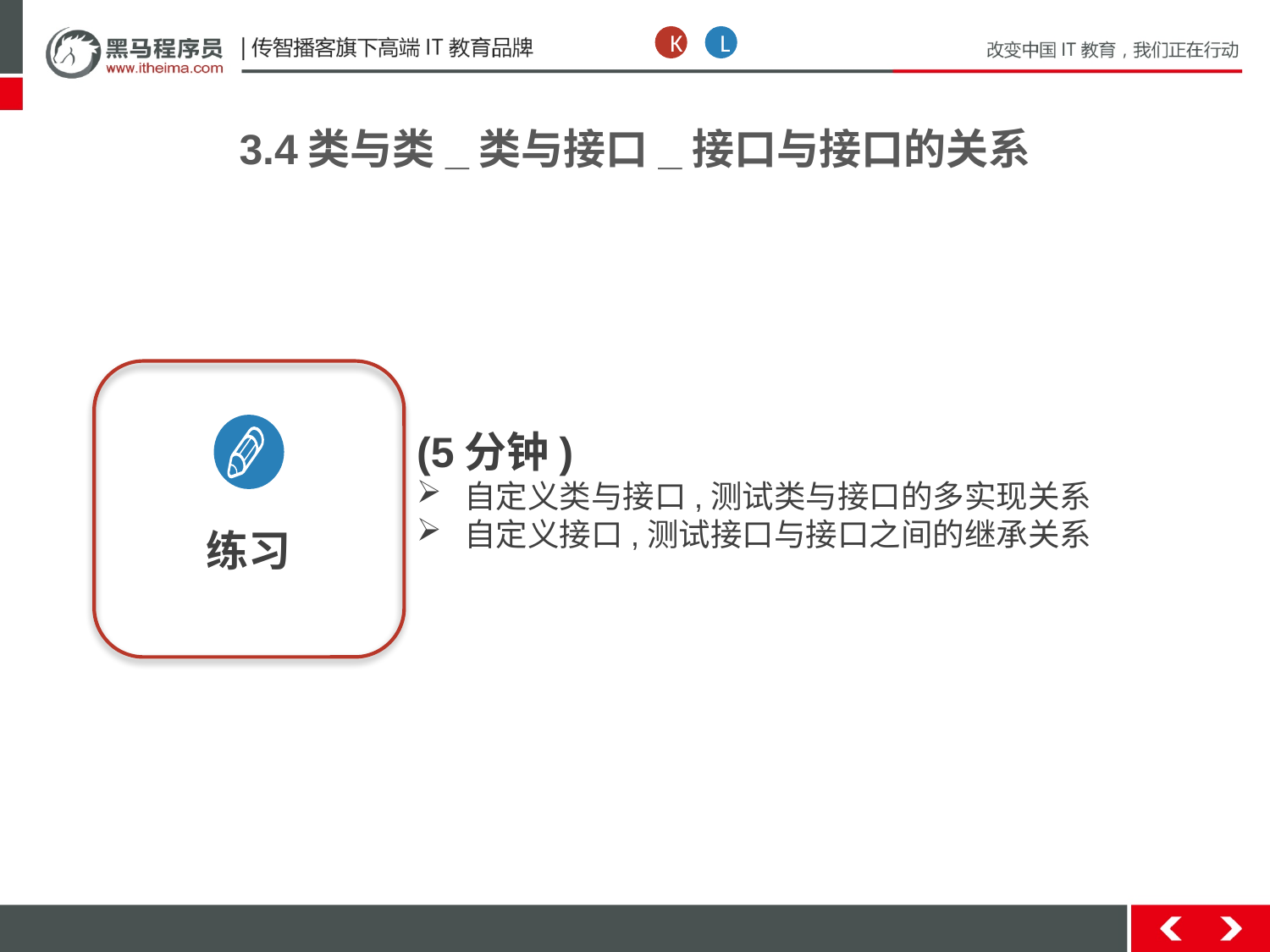

K
L
3.4类与类_类与接口_接口与接口的关系

练习
(5分钟)
自定义类与接口,测试类与接口的多实现关系
自定义接口,测试接口与接口之间的继承关系